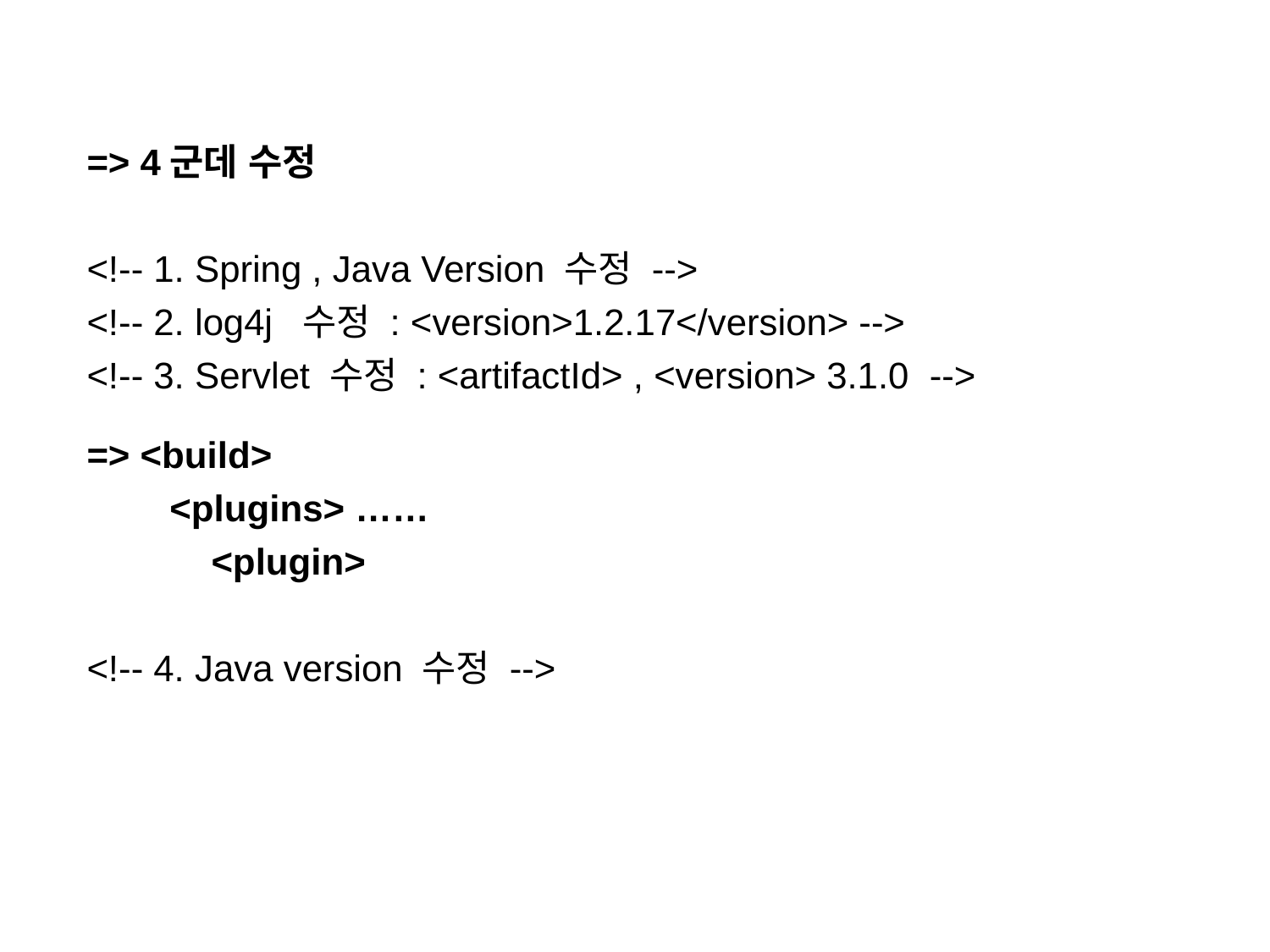

=> 4군데 수정

<!-- 1. Spring , Java Version 수정 -->
<!-- 2. log4j  수정 : <version>1.2.17</version> -->
<!-- 3. Servlet 수정 : <artifactId> , <version> 3.1.0  -->
=> <build>
        <plugins> ……
            <plugin>

<!-- 4. Java version 수정 -->